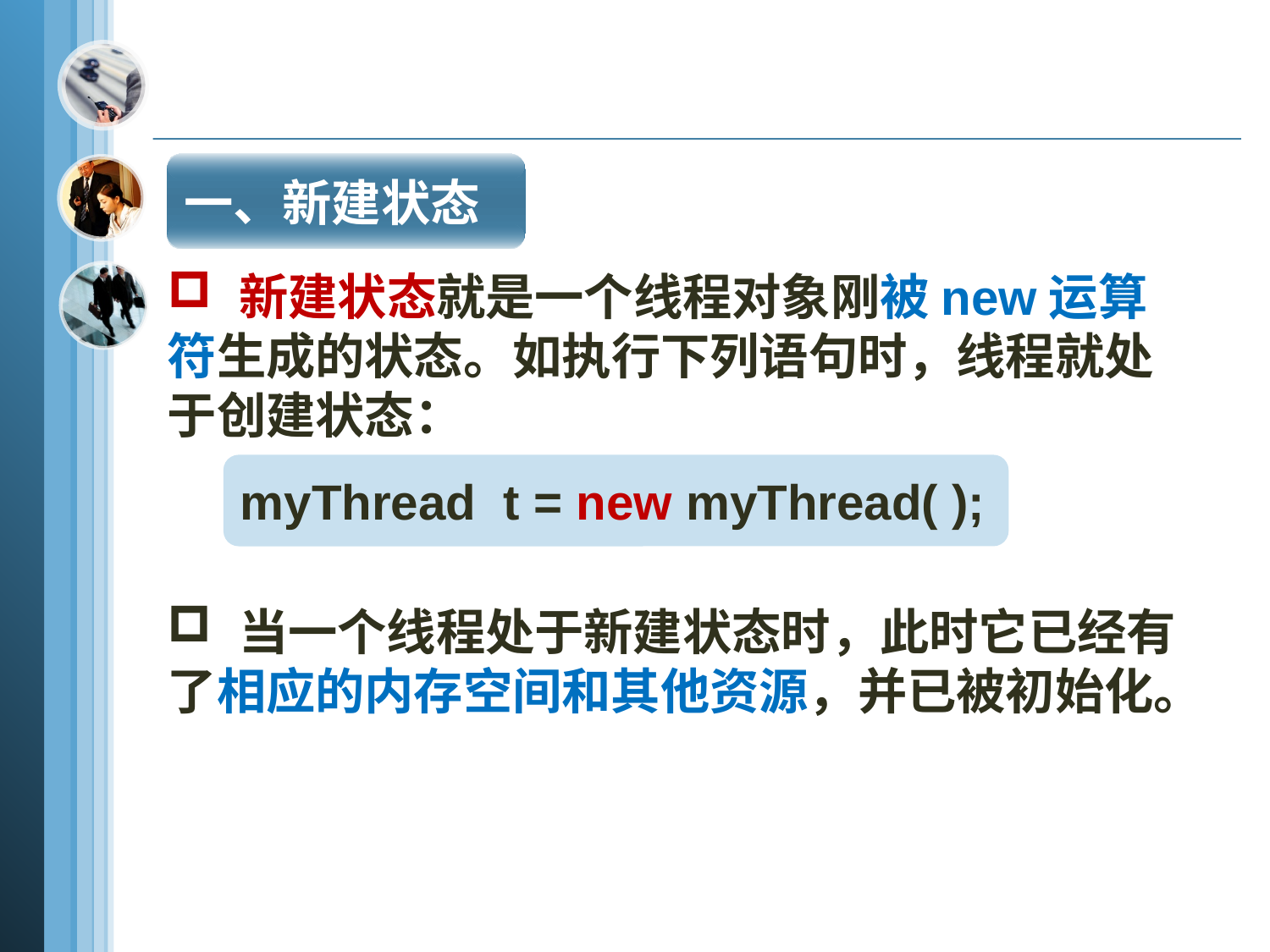

一、新建状态

新建状态就是一个线程对象刚被new运算
符生成的状态。如执行下列语句时，线程就处
于创建状态：
myThread  t = new myThread( );
当一个线程处于新建状态时，此时它已经有
了相应的内存空间和其他资源，并已被初始化。